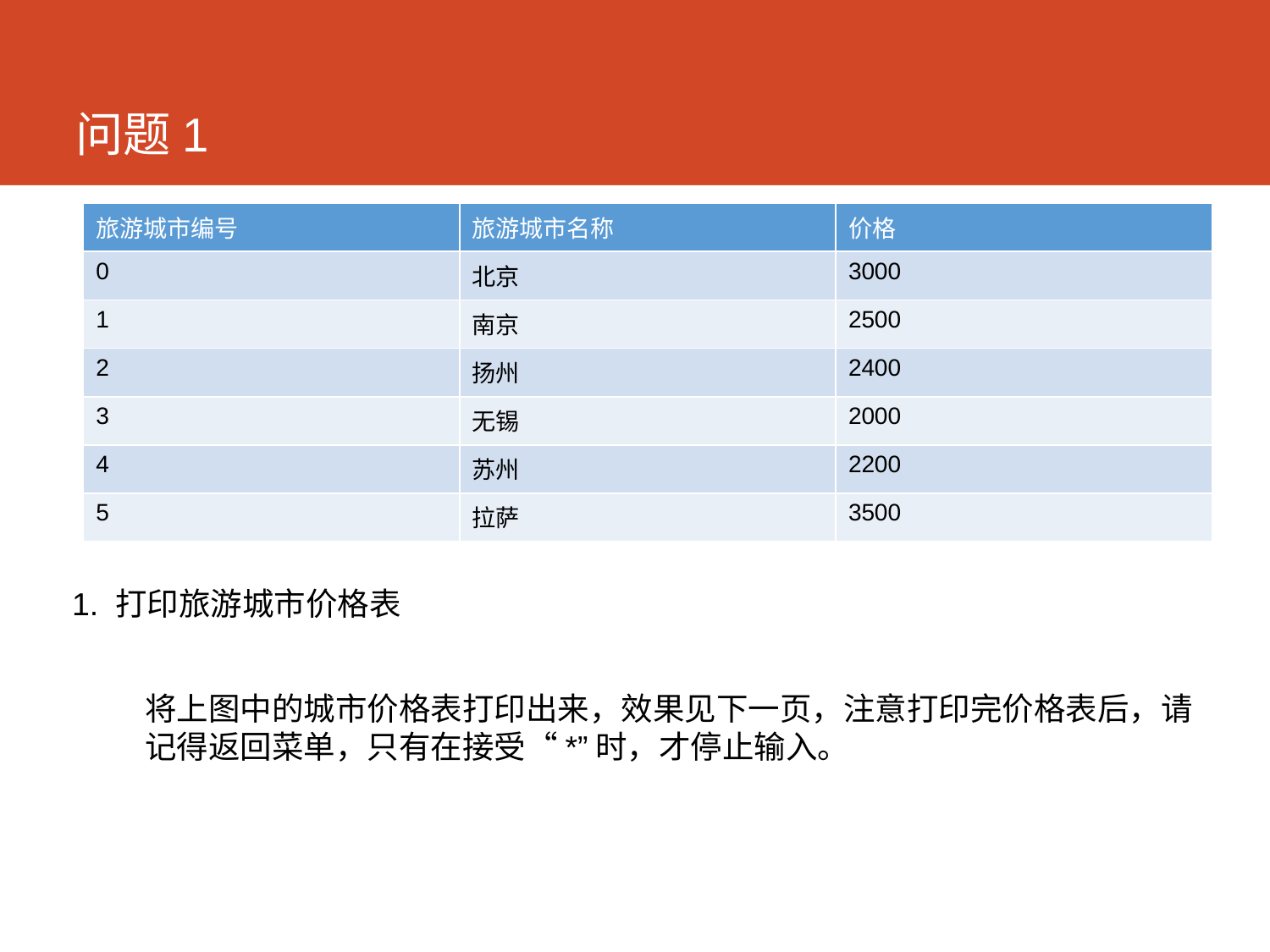

# 问题1
| 旅游城市编号 | 旅游城市名称 | 价格 |
| --- | --- | --- |
| 0 | 北京 | 3000 |
| 1 | 南京 | 2500 |
| 2 | 扬州 | 2400 |
| 3 | 无锡 | 2000 |
| 4 | 苏州 | 2200 |
| 5 | 拉萨 | 3500 |
1. 打印旅游城市价格表
将上图中的城市价格表打印出来，效果见下一页，注意打印完价格表后，请记得返回菜单，只有在接受“*”时，才停止输入。